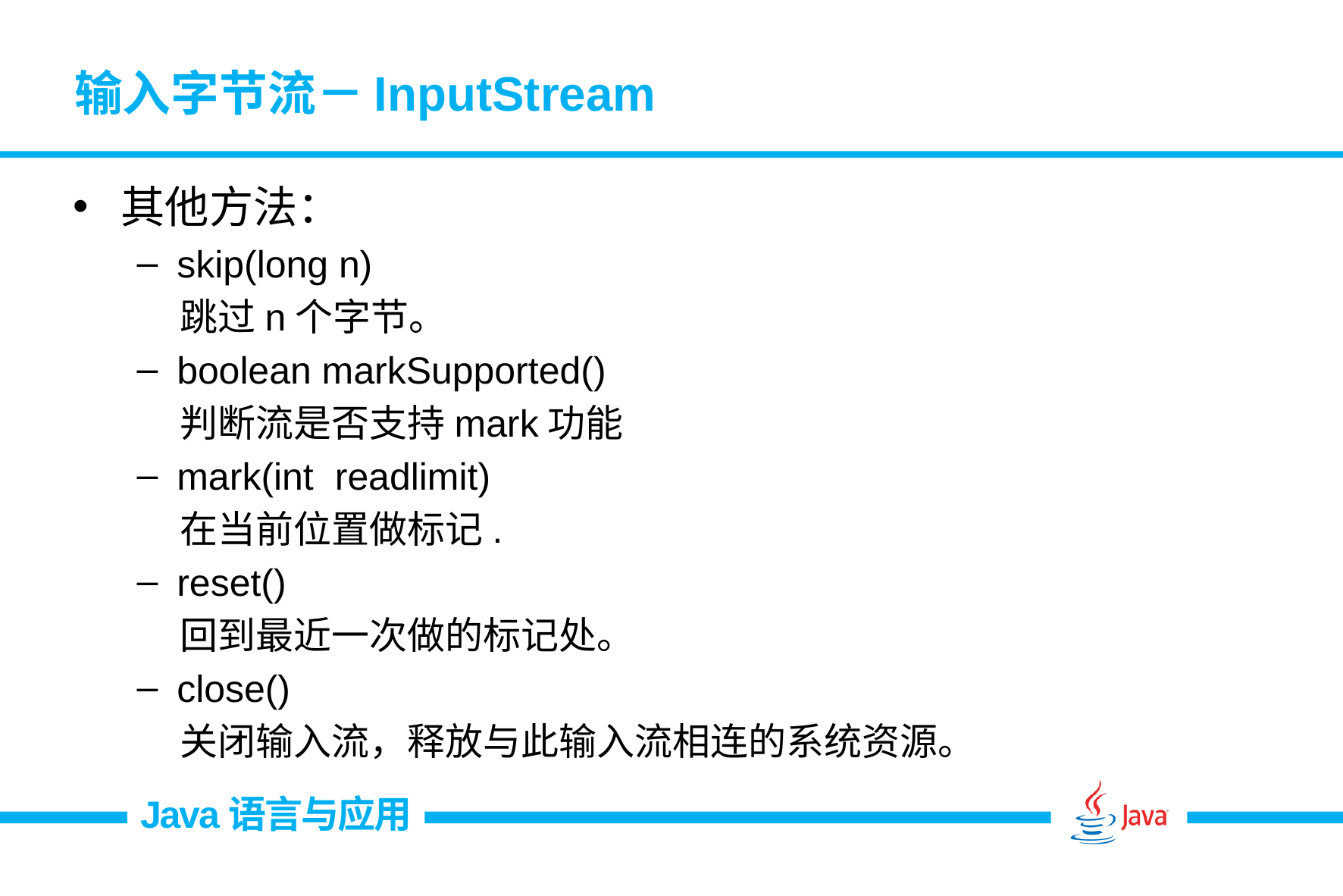

# 输入字节流－InputStream
其他方法：
skip(long n)
    跳过n个字节。
boolean markSupported()
    判断流是否支持mark功能
mark(int  readlimit)
    在当前位置做标记.
reset()
    回到最近一次做的标记处。
close()
    关闭输入流，释放与此输入流相连的系统资源。

56